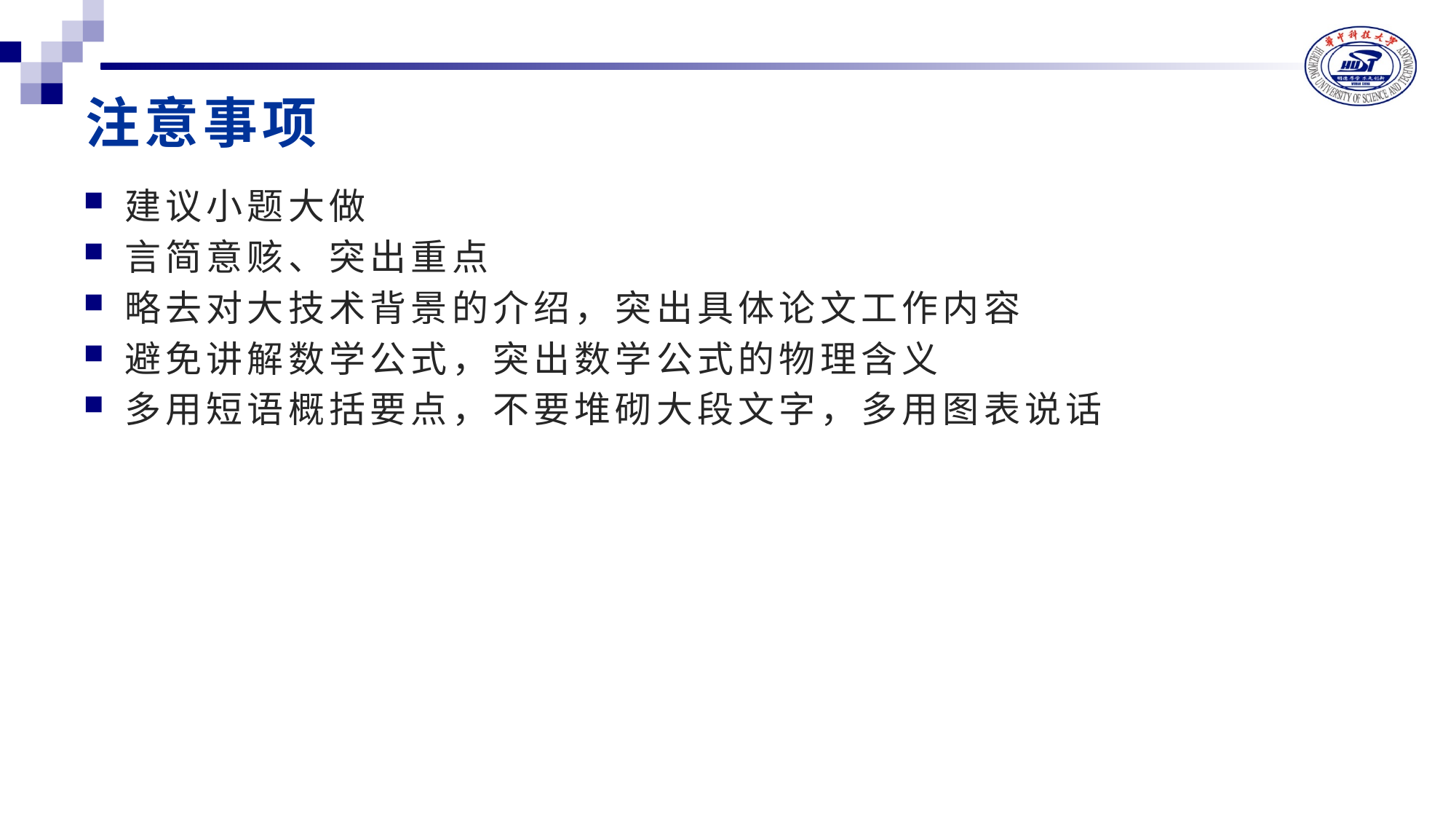

# 注意事项
建议小题大做
言简意赅、突出重点
略去对大技术背景的介绍，突出具体论文工作内容
避免讲解数学公式，突出数学公式的物理含义
多用短语概括要点，不要堆砌大段文字，多用图表说话